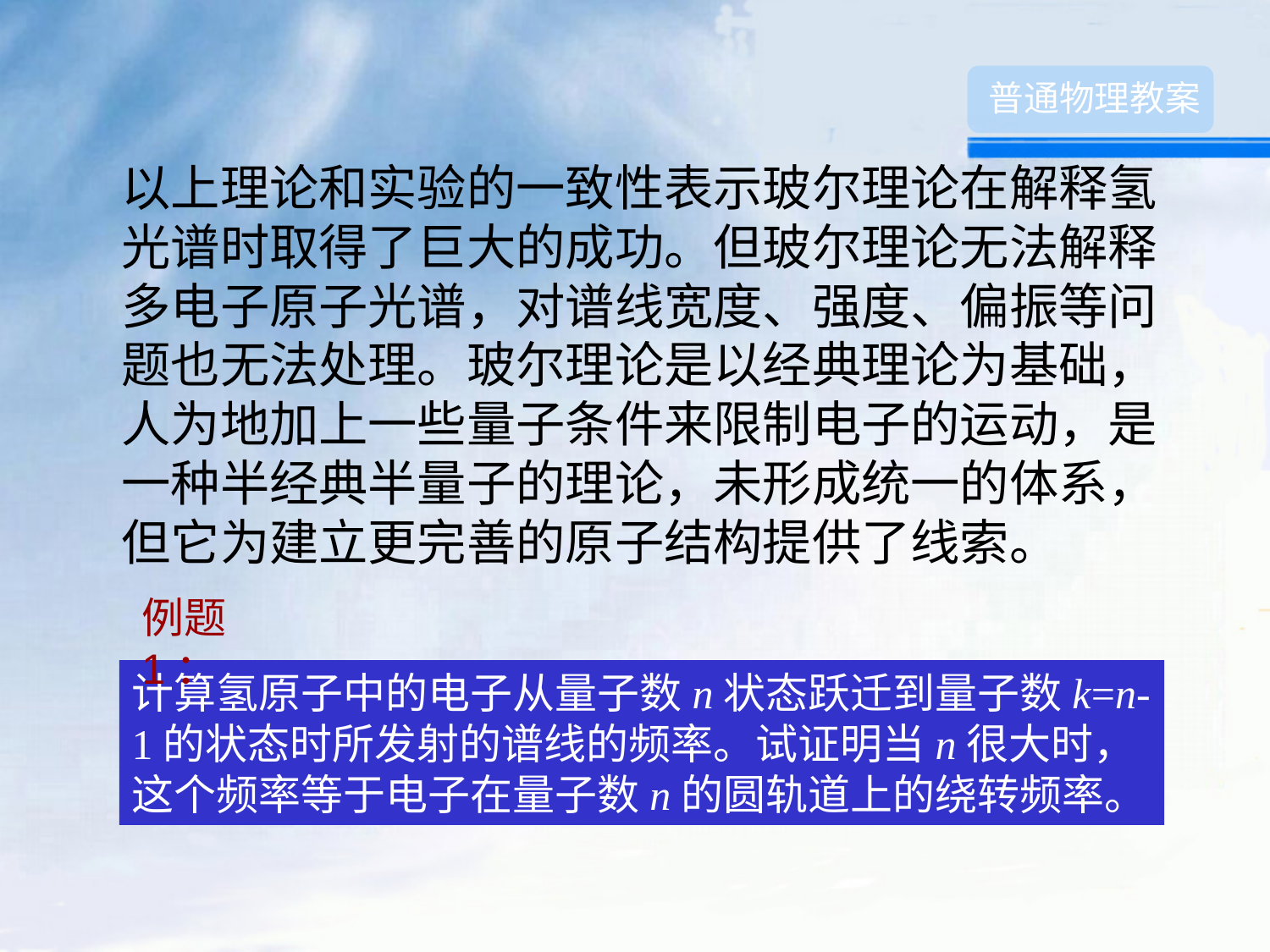

普通物理教案
以上理论和实验的一致性表示玻尔理论在解释氢光谱时取得了巨大的成功。但玻尔理论无法解释多电子原子光谱，对谱线宽度、强度、偏振等问题也无法处理。玻尔理论是以经典理论为基础，人为地加上一些量子条件来限制电子的运动，是
一种半经典半量子的理论，未形成统一的体系，但它为建立更完善的原子结构提供了线索。
例题1：
计算氢原子中的电子从量子数n状态跃迁到量子数k=n-1的状态时所发射的谱线的频率。试证明当n很大时，这个频率等于电子在量子数n的圆轨道上的绕转频率。
35